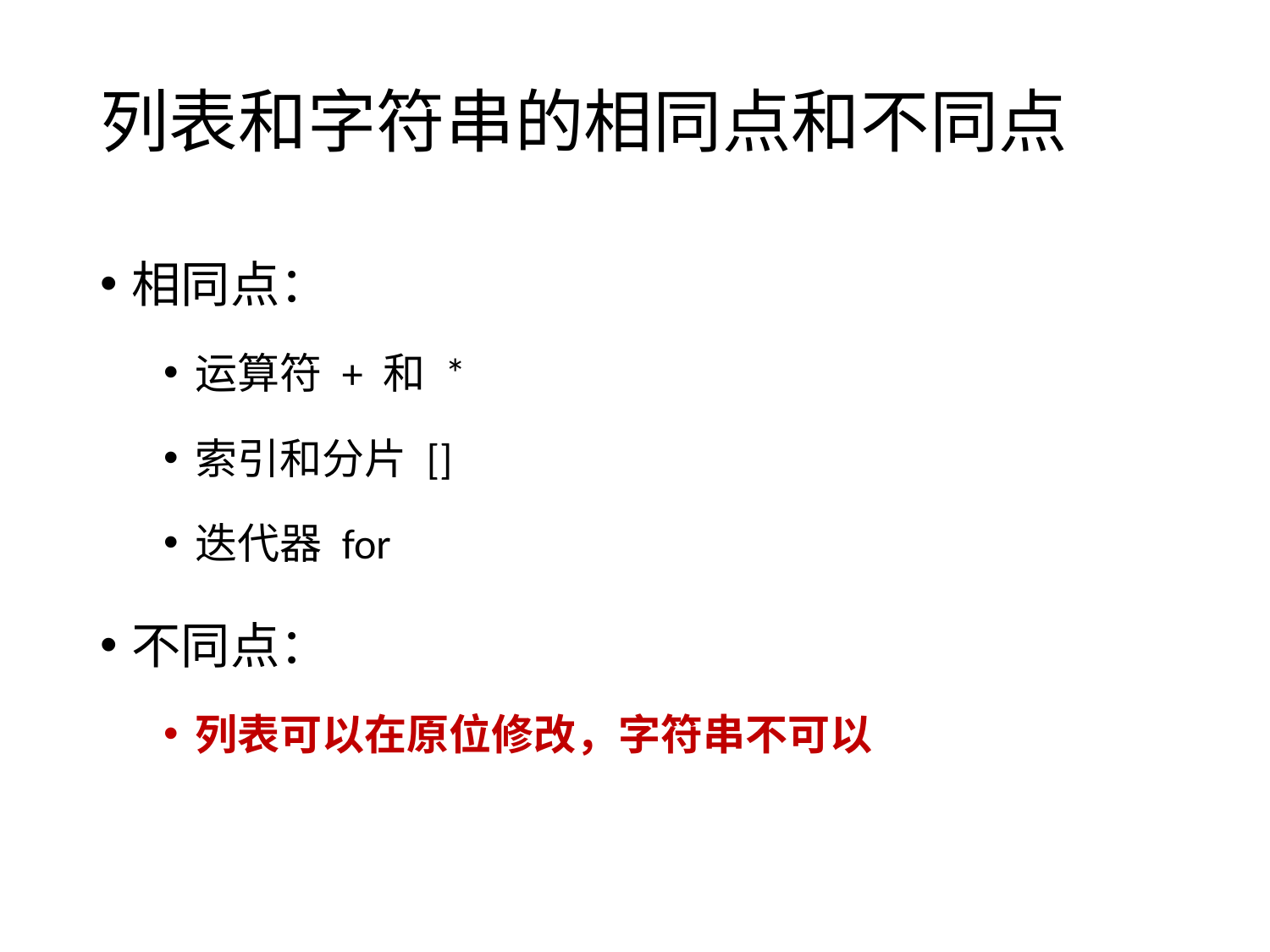

# 列表和字符串的相同点和不同点
相同点：
运算符 + 和 *
索引和分片 []
迭代器 for
不同点：
列表可以在原位修改，字符串不可以